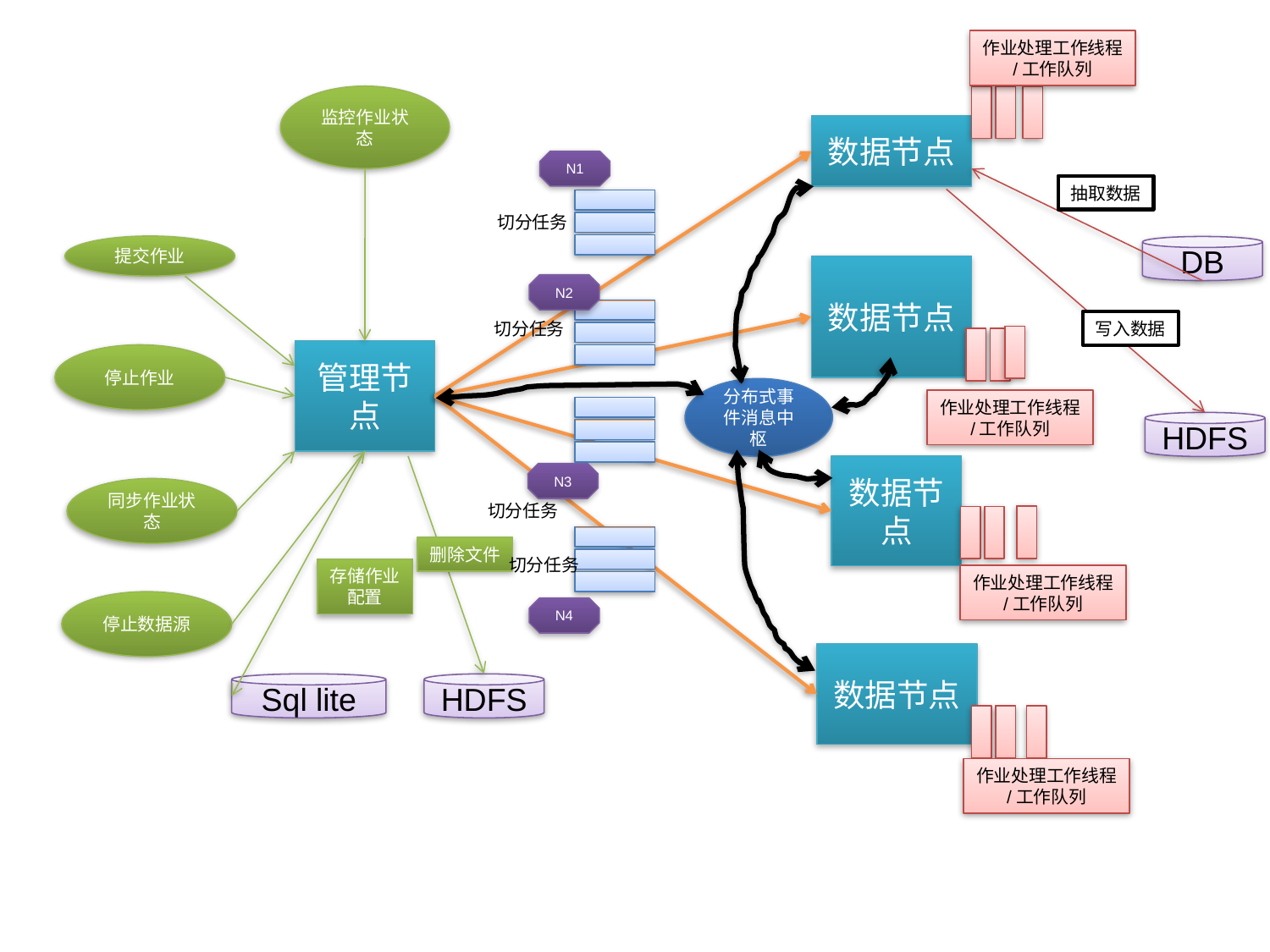

作业处理工作线程
/工作队列
监控作业状态

数据节点
N1
抽取数据

切分任务

提交作业
DB
数据节点
N2

切分任务
写入数据

管理节点
停止作业

分布式事件消息中枢

作业处理工作线程
/工作队列

HDFS

数据节点
N3
同步作业状态
切分任务

删除文件
切分任务

存储作业
配置
作业处理工作线程
/工作队列

停止数据源
N4
数据节点
Sql lite
HDFS

作业处理工作线程
/工作队列